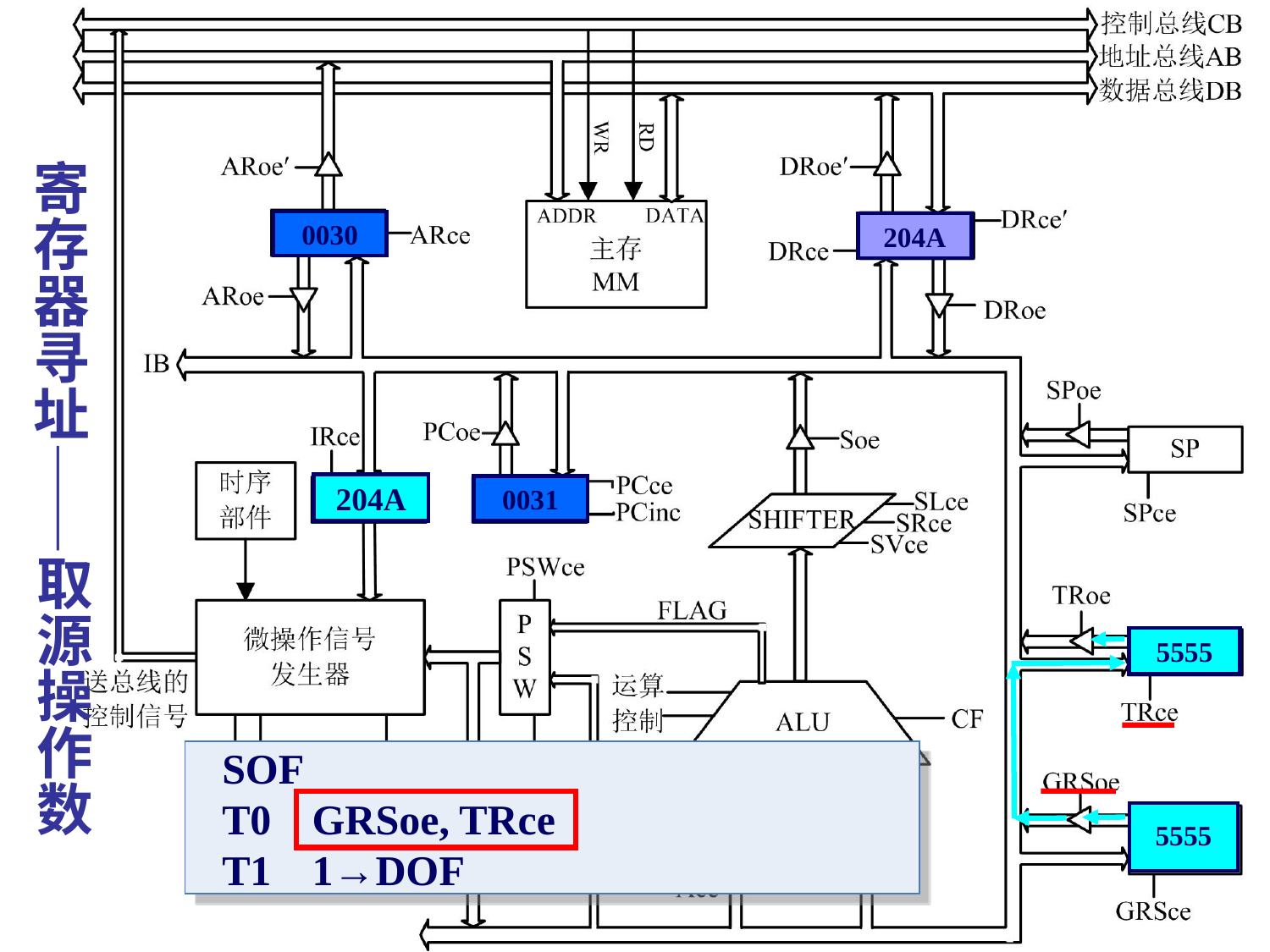

# 寄存器寻址——取源操作数
0030
204A
204A
0031
5555

SOF
T0	GRSoe, TRce
T1	1→DOF

5555

17